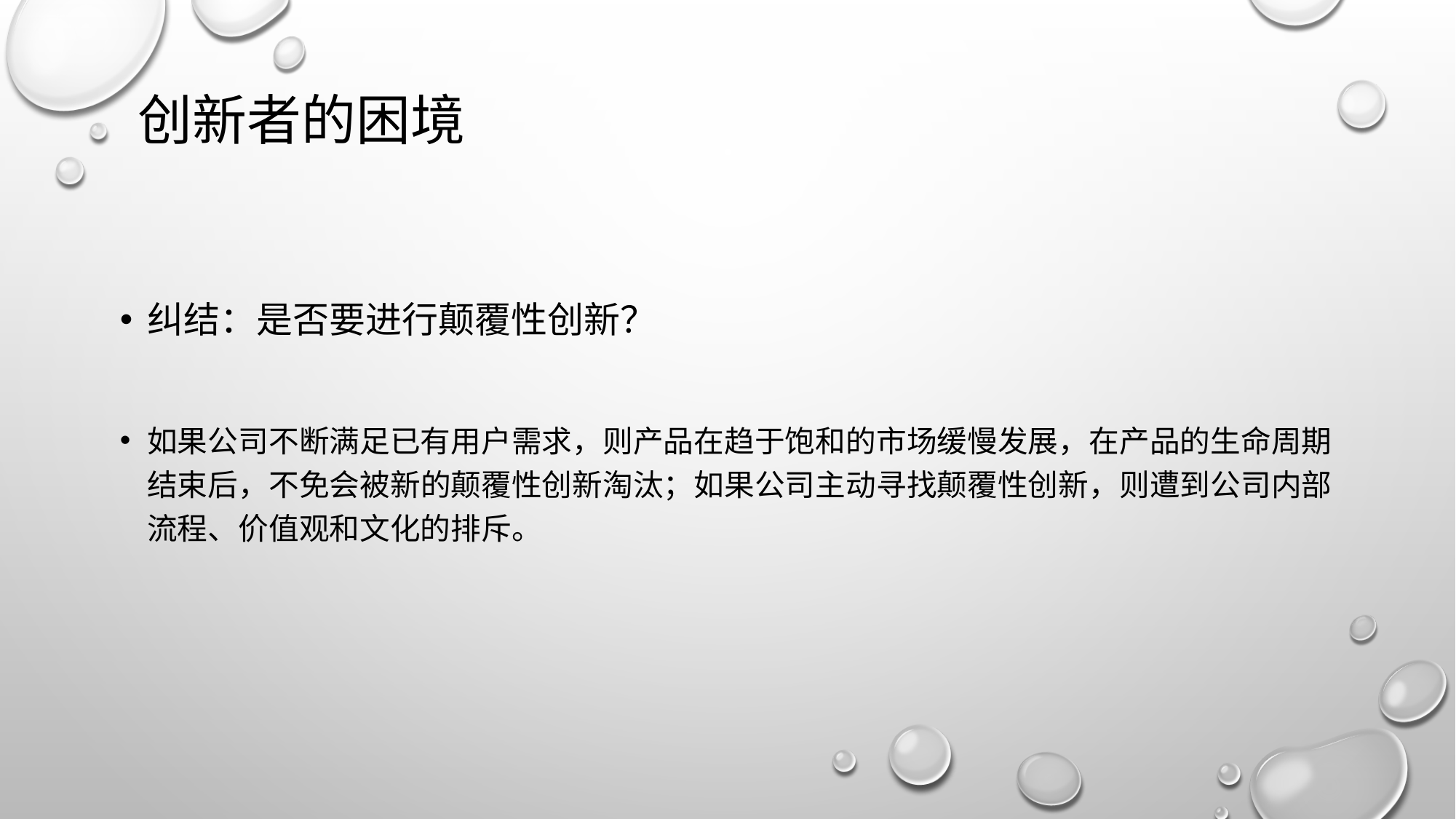

# 创新者的困境
纠结：是否要进行颠覆性创新？

如果公司不断满足已有用户需求，则产品在趋于饱和的市场缓慢发展，在产品的生命周期结束后，不免会被新的颠覆性创新淘汰；如果公司主动寻找颠覆性创新，则遭到公司内部流程、价值观和文化的排斥。